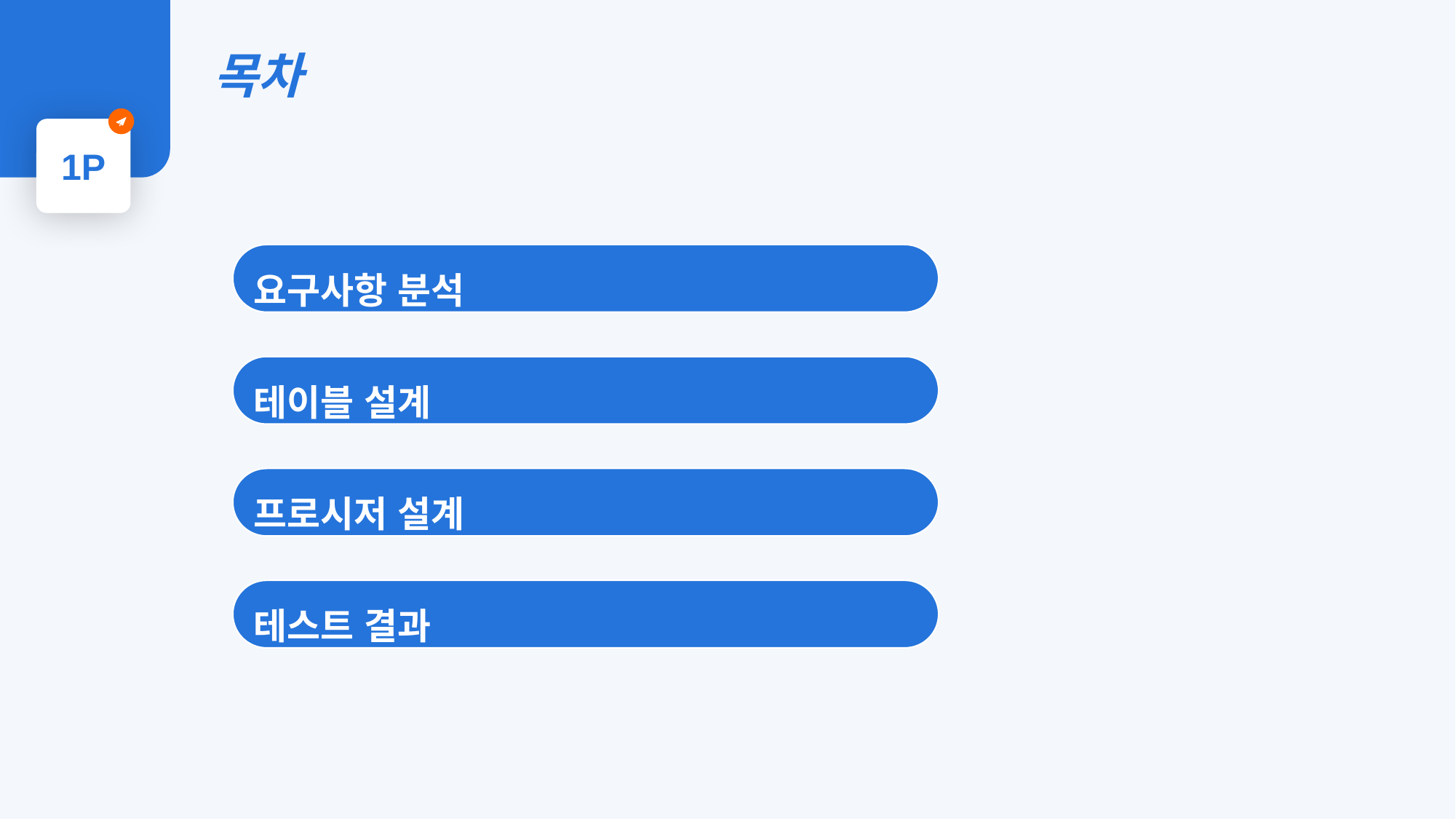

목차

1P
요구사항 분석
테이블 설계
프로시저 설계
테스트 결과